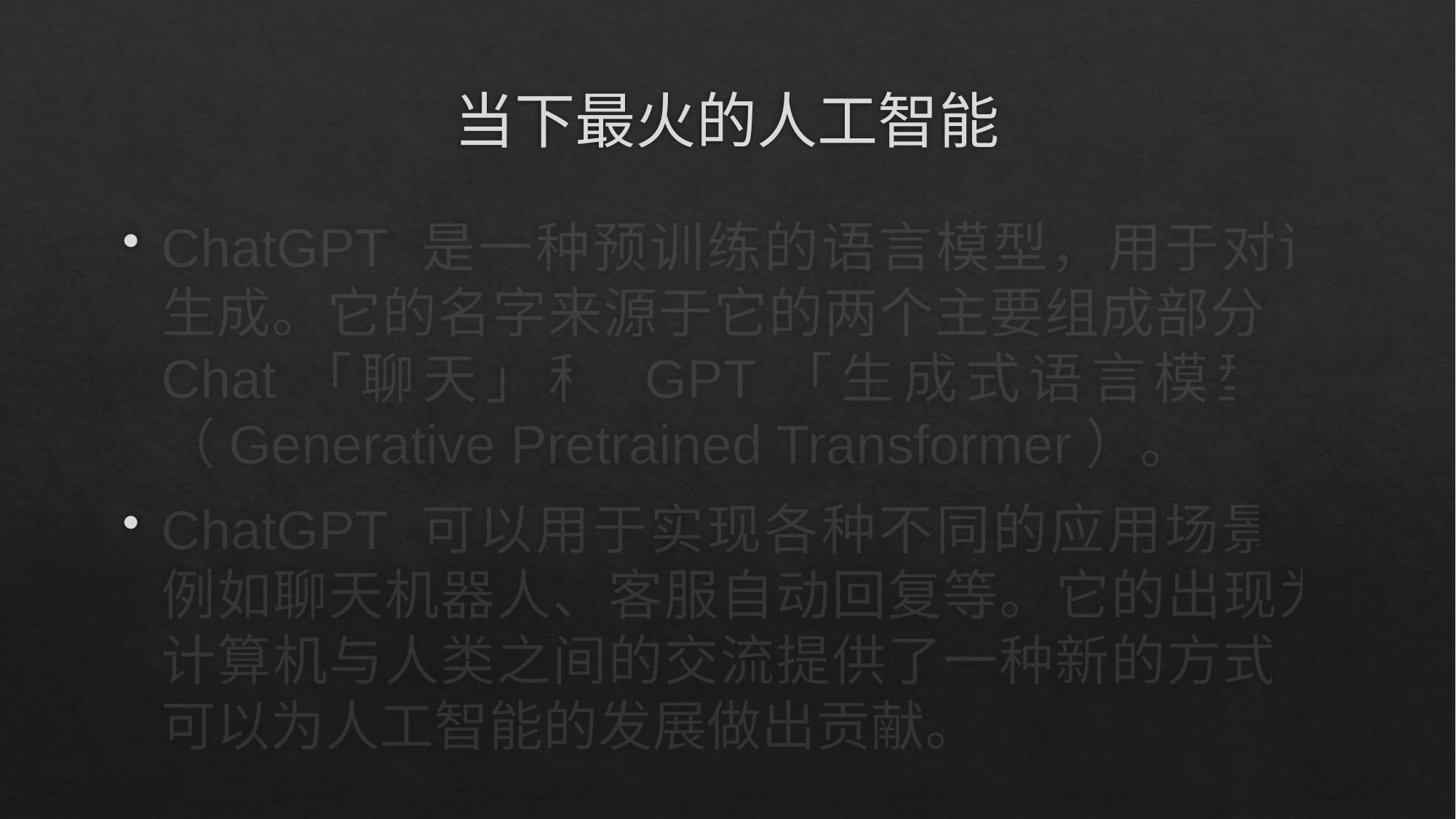

# 当下最火的人工智能
ChatGPT 是一种预训练的语言模型，用于对话生成。它的名字来源于它的两个主要组成部分：Chat「聊天」和 GPT「生成式语言模型」（Generative Pretrained Transformer）。
ChatGPT 可以用于实现各种不同的应用场景，例如聊天机器人、客服自动回复等。它的出现为计算机与人类之间的交流提供了一种新的方式，可以为人工智能的发展做出贡献。